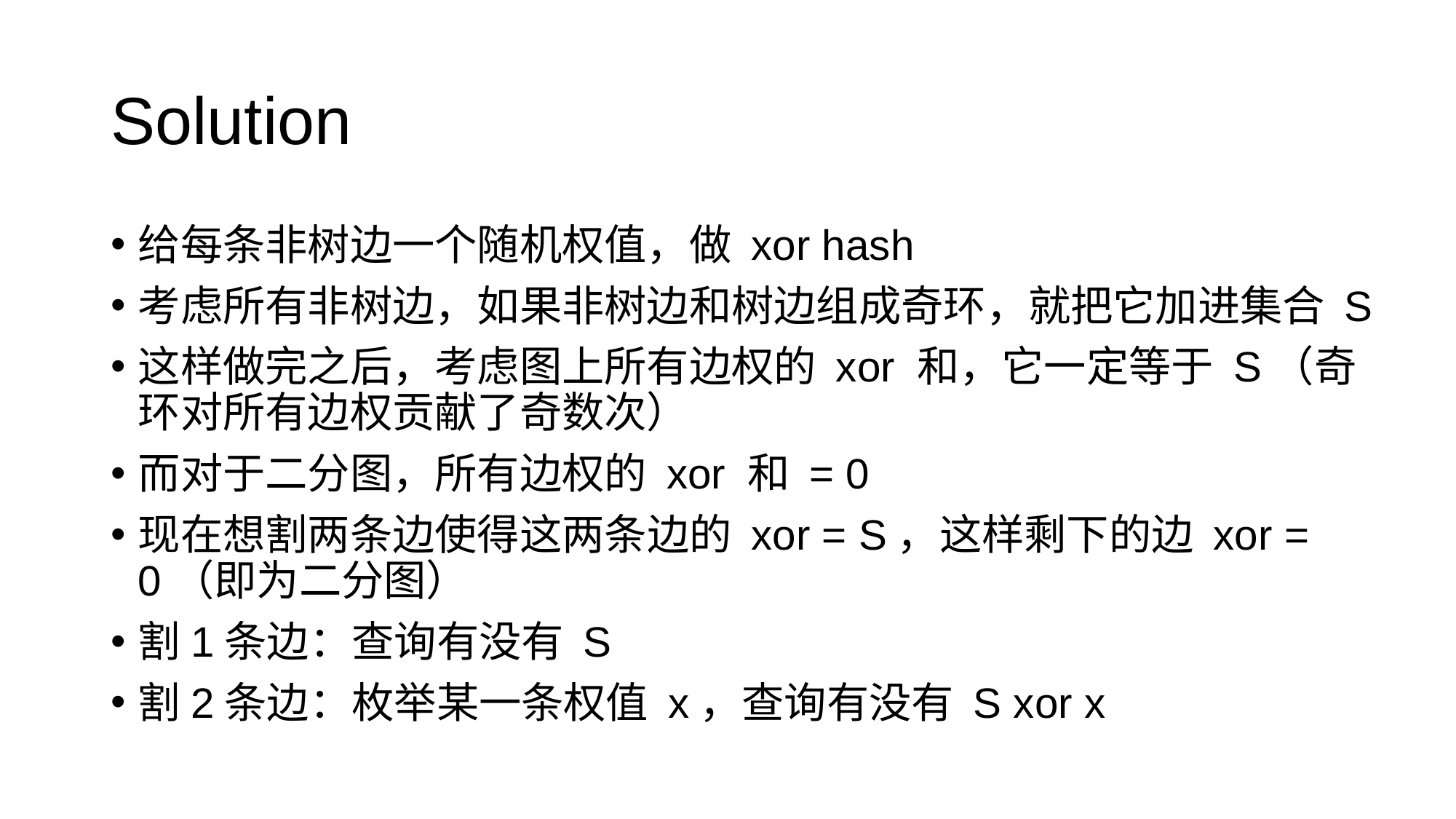

# Solution
给每条非树边一个随机权值，做 xor hash
考虑所有非树边，如果非树边和树边组成奇环，就把它加进集合 S
这样做完之后，考虑图上所有边权的 xor 和，它一定等于 S（奇环对所有边权贡献了奇数次）
而对于二分图，所有边权的 xor 和 = 0
现在想割两条边使得这两条边的 xor = S，这样剩下的边 xor = 0（即为二分图）
割1条边：查询有没有 S
割2条边：枚举某一条权值 x，查询有没有 S xor x